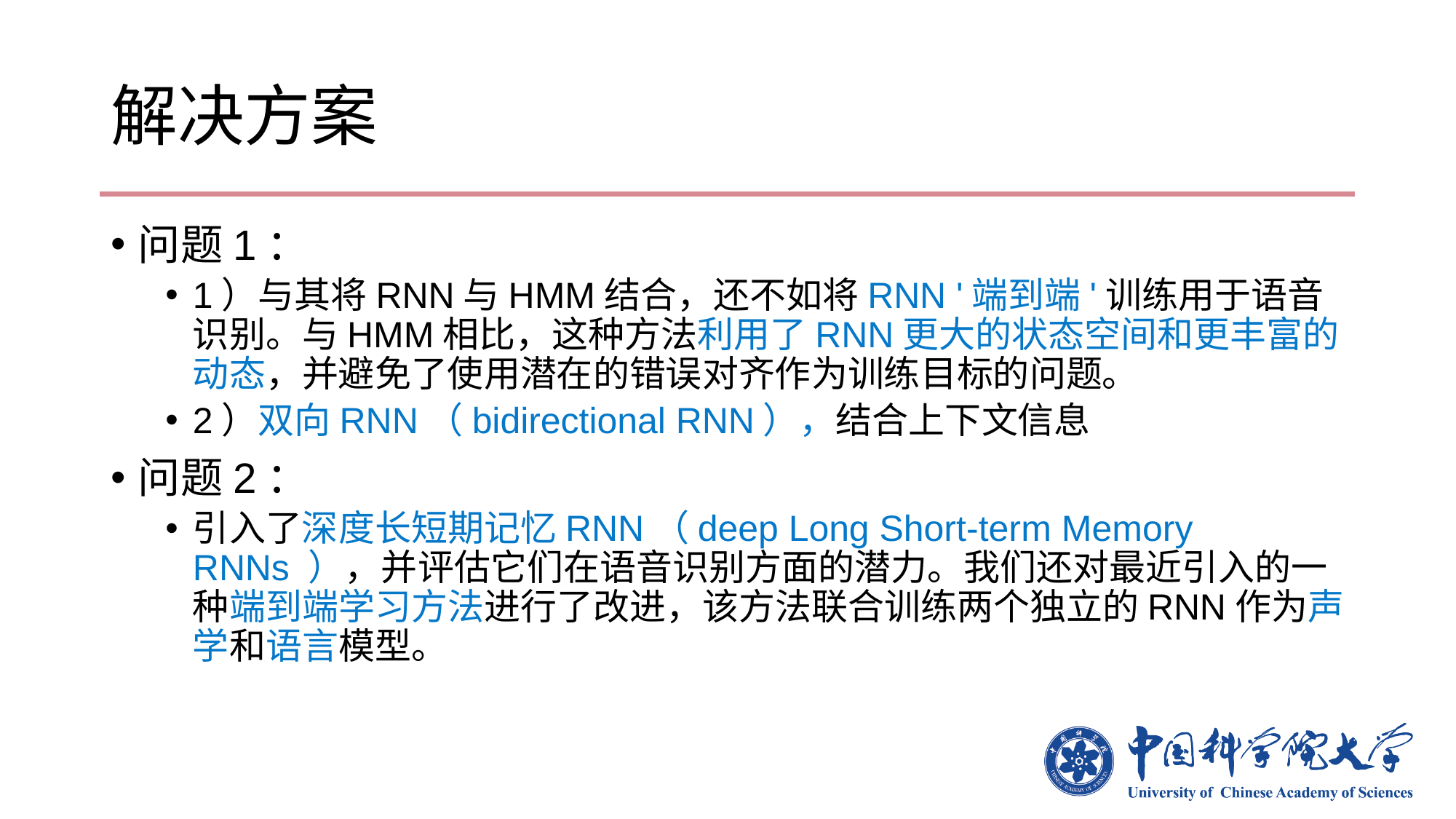

# 解决方案
问题1：
1）与其将RNN与HMM结合，还不如将RNN '端到端'训练用于语音识别。与HMM相比，这种方法利用了RNN更大的状态空间和更丰富的动态，并避免了使用潜在的错误对齐作为训练目标的问题。
2）双向RNN（bidirectional RNN），结合上下文信息
问题2：
引入了深度长短期记忆RNN（deep Long Short-term Memory RNNs ），并评估它们在语音识别方面的潜力。我们还对最近引入的一种端到端学习方法进行了改进，该方法联合训练两个独立的RNN作为声学和语言模型。